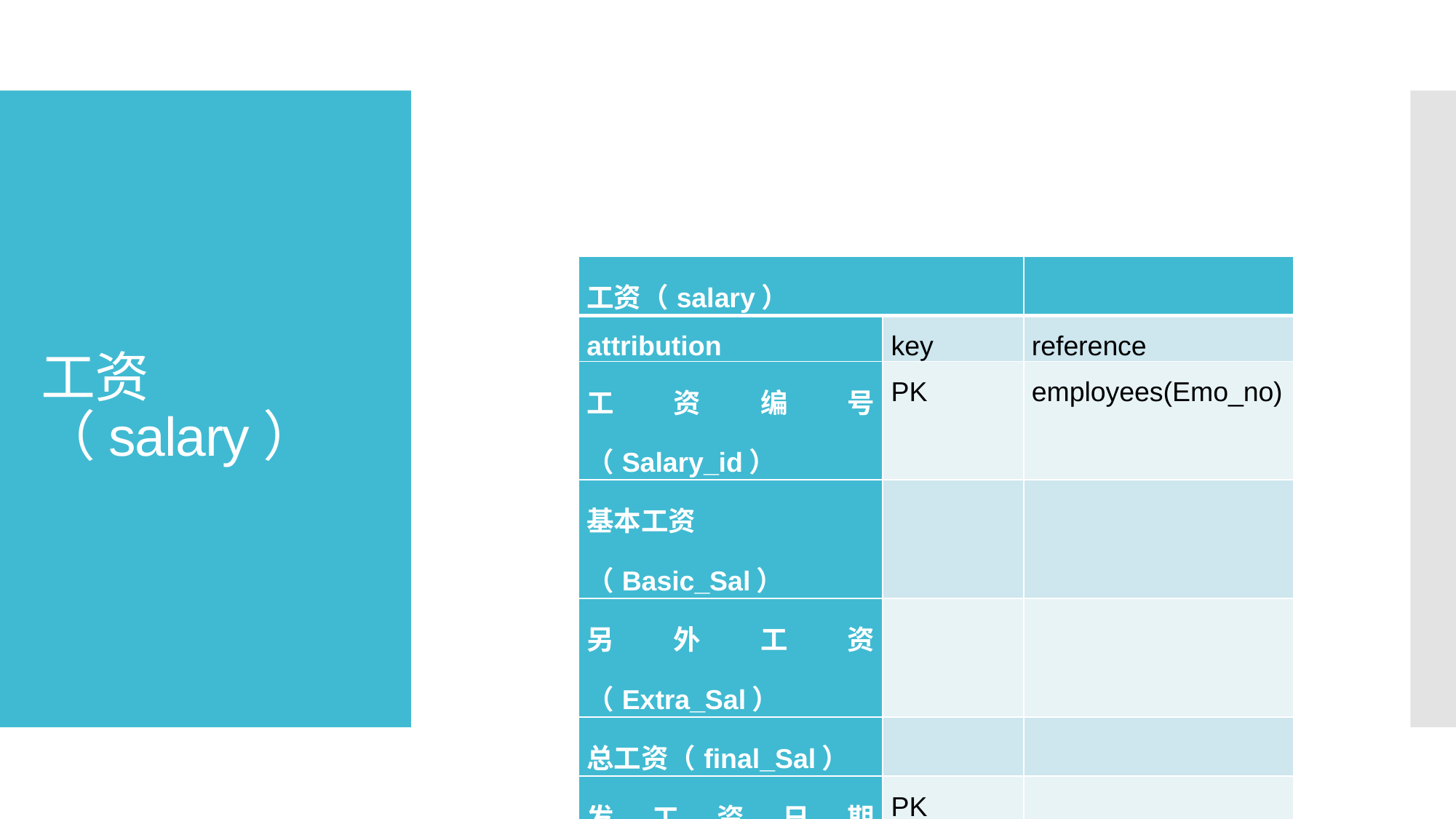

# 工资（salary）
| 工资（salary） |  |  |
| --- | --- | --- |
| attribution | key | reference |
| 工资编号（Salary\_id） | PK | employees(Emo\_no) |
| 基本工资（Basic\_Sal） |  |  |
| 另外工资（Extra\_Sal） |  |  |
| 总工资（final\_Sal） |  |  |
| 发工资日期（pay\_date） | PK |  |
| … |  |  |